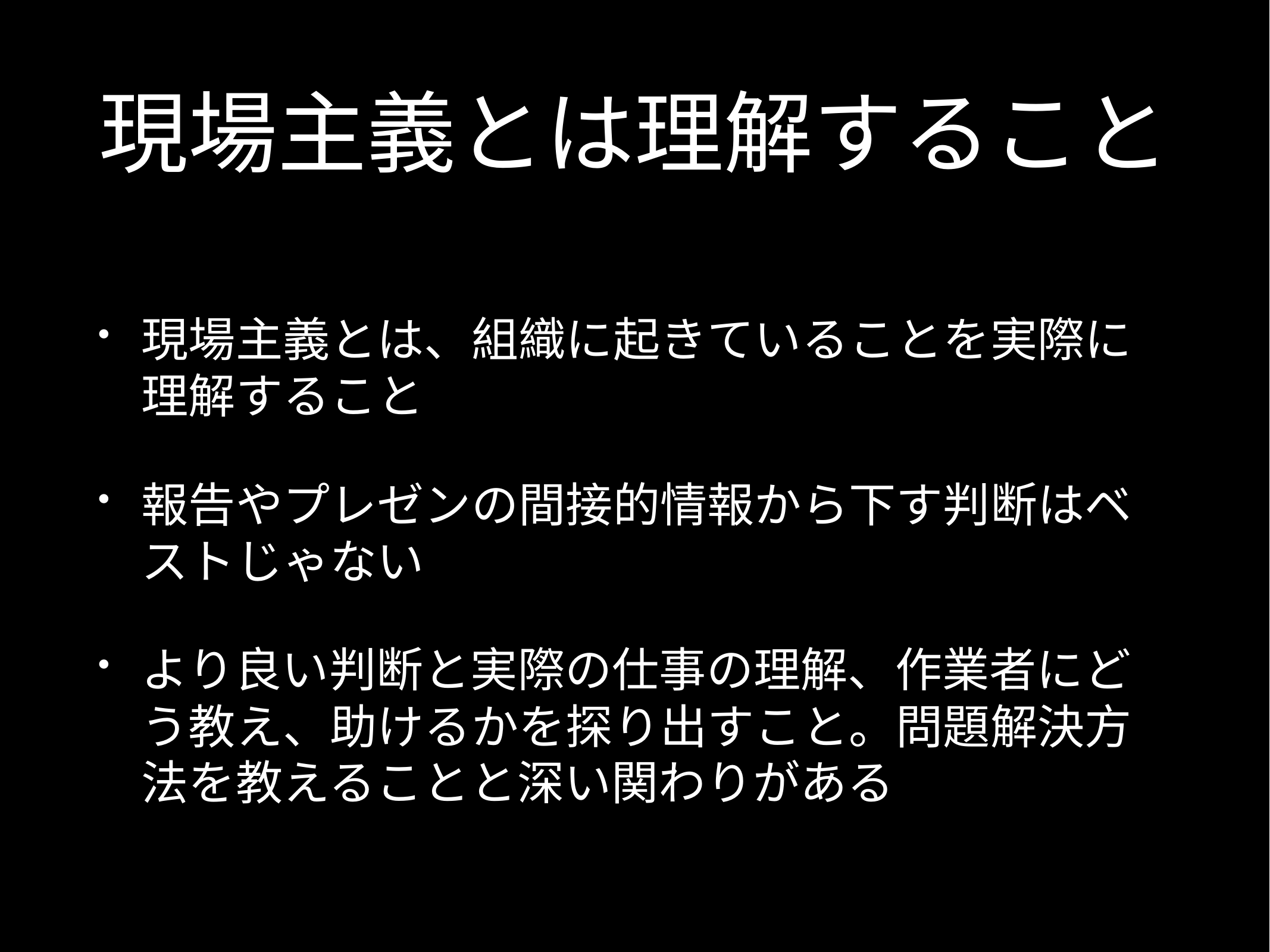

# 現場主義とは理解すること
現場主義とは、組織に起きていることを実際に理解すること
報告やプレゼンの間接的情報から下す判断はベストじゃない
より良い判断と実際の仕事の理解、作業者にどう教え、助けるかを探り出すこと。問題解決方法を教えることと深い関わりがある